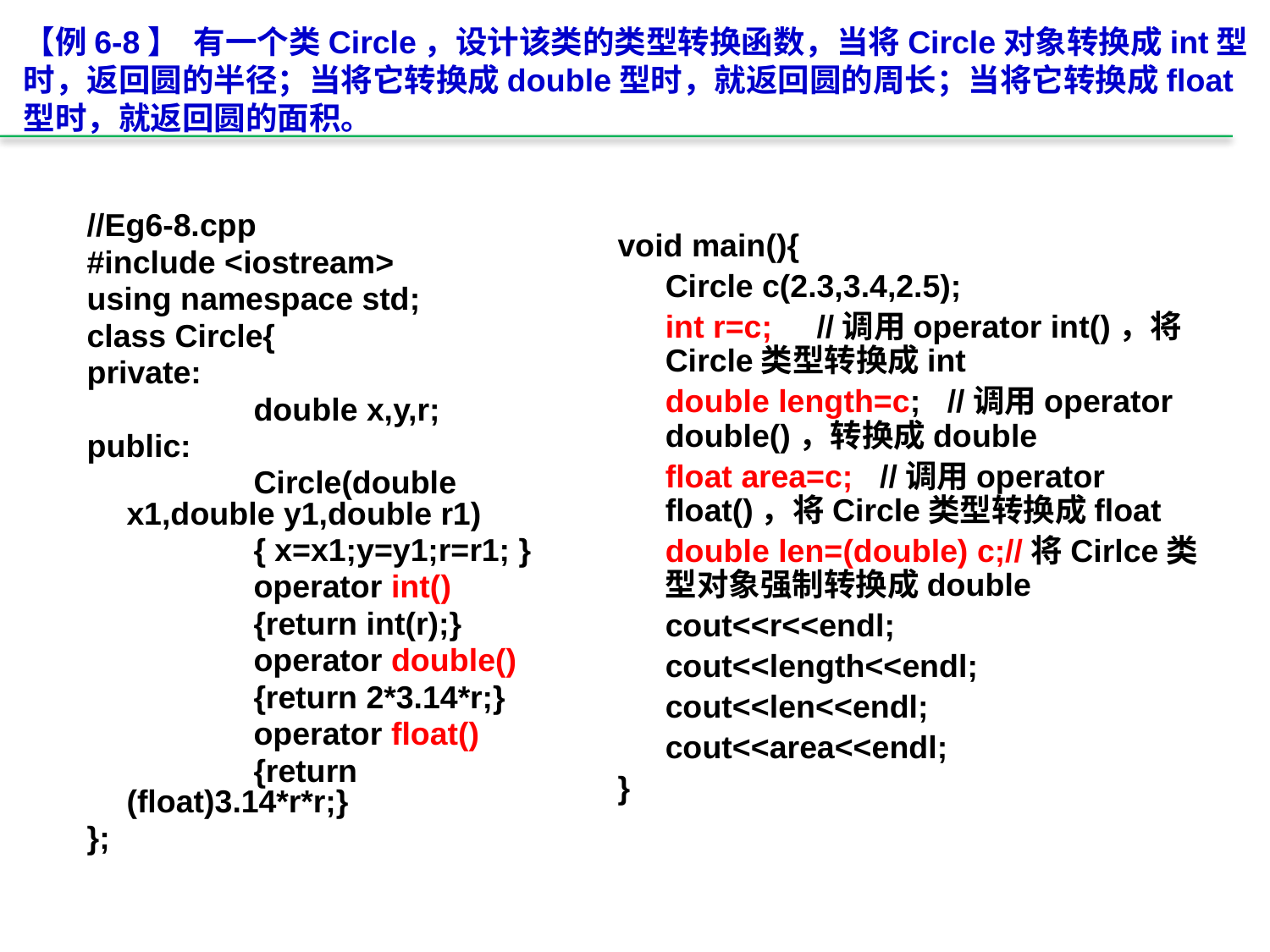

【例6-8】  有一个类Circle，设计该类的类型转换函数，当将Circle对象转换成int型时，返回圆的半径；当将它转换成double型时，就返回圆的周长；当将它转换成float型时，就返回圆的面积。
//Eg6-8.cpp
#include <iostream>
using namespace std;
class Circle{
private:
		double x,y,r;
public:
		Circle(double x1,double y1,double r1)
		{ x=x1;y=y1;r=r1; }
		operator int()
		{return int(r);}
		operator double()
		{return 2*3.14*r;}
		operator float()
		{return (float)3.14*r*r;}
};
void main(){
	Circle c(2.3,3.4,2.5);
	int r=c;     //调用operator int()，将Circle类型转换成int
	double length=c;   //调用operator double()，转换成double
	float area=c;   //调用operator float()，将Circle类型转换成float
	double len=(double) c;//将Cirlce类型对象强制转换成double
	cout<<r<<endl;
	cout<<length<<endl;
	cout<<len<<endl;
	cout<<area<<endl;
}